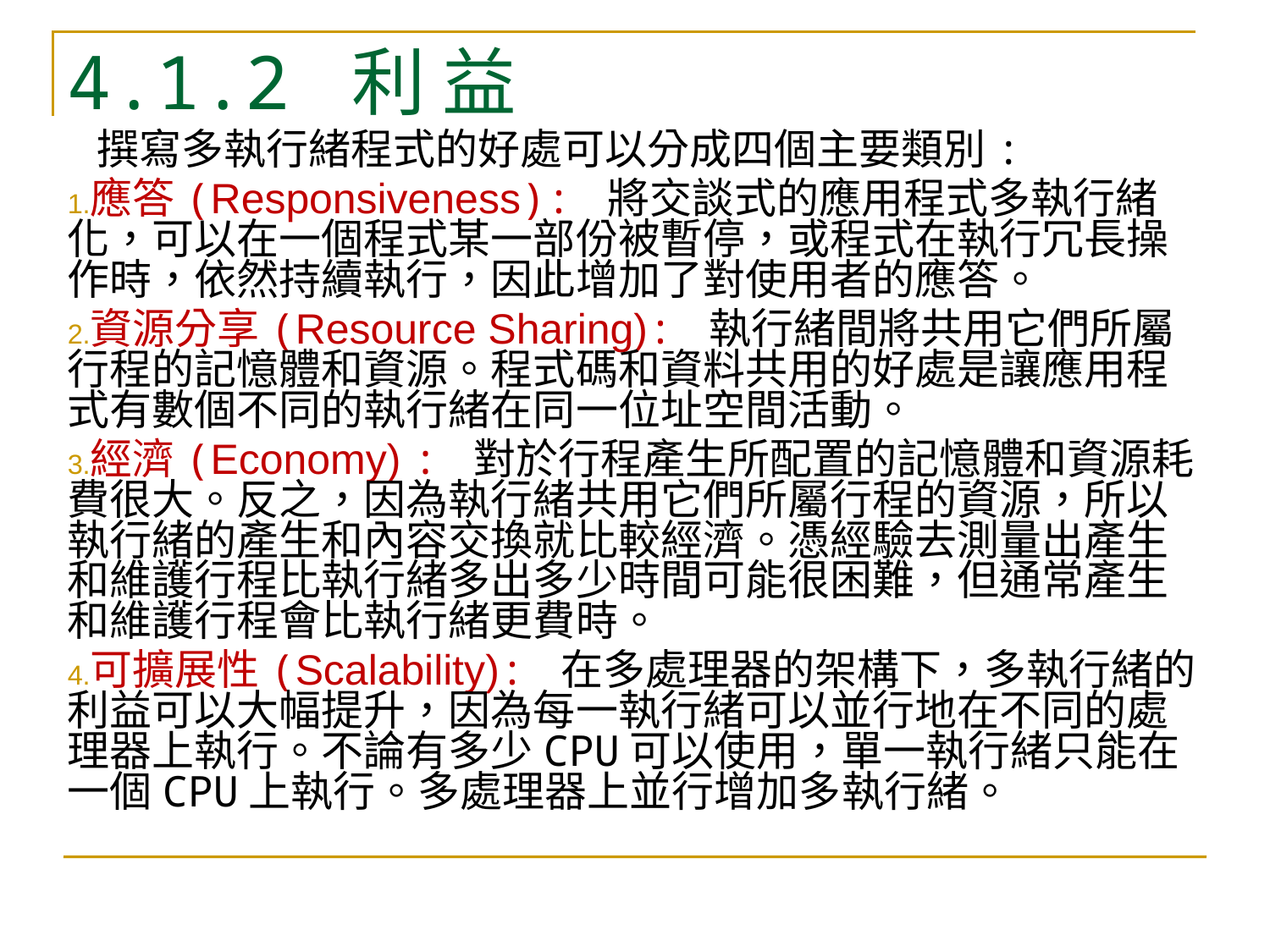

4.1.2 利 益
  撰寫多執行緒程式的好處可以分成四個主要類別:
應答(Responsiveness): 將交談式的應用程式多執行緒化，可以在一個程式某一部份被暫停，或程式在執行冗長操作時，依然持續執行，因此增加了對使用者的應答。
資源分享(Resource Sharing): 執行緒間將共用它們所屬行程的記憶體和資源。程式碼和資料共用的好處是讓應用程式有數個不同的執行緒在同一位址空間活動。
經濟(Economy) : 對於行程產生所配置的記憶體和資源耗費很大。反之，因為執行緒共用它們所屬行程的資源，所以執行緒的產生和內容交換就比較經濟。憑經驗去測量出產生和維護行程比執行緒多出多少時間可能很困難，但通常產生和維護行程會比執行緒更費時。
可擴展性(Scalability): 在多處理器的架構下，多執行緒的利益可以大幅提升，因為每一執行緒可以並行地在不同的處理器上執行。不論有多少CPU可以使用，單一執行緒只能在一個CPU上執行。多處理器上並行增加多執行緒。